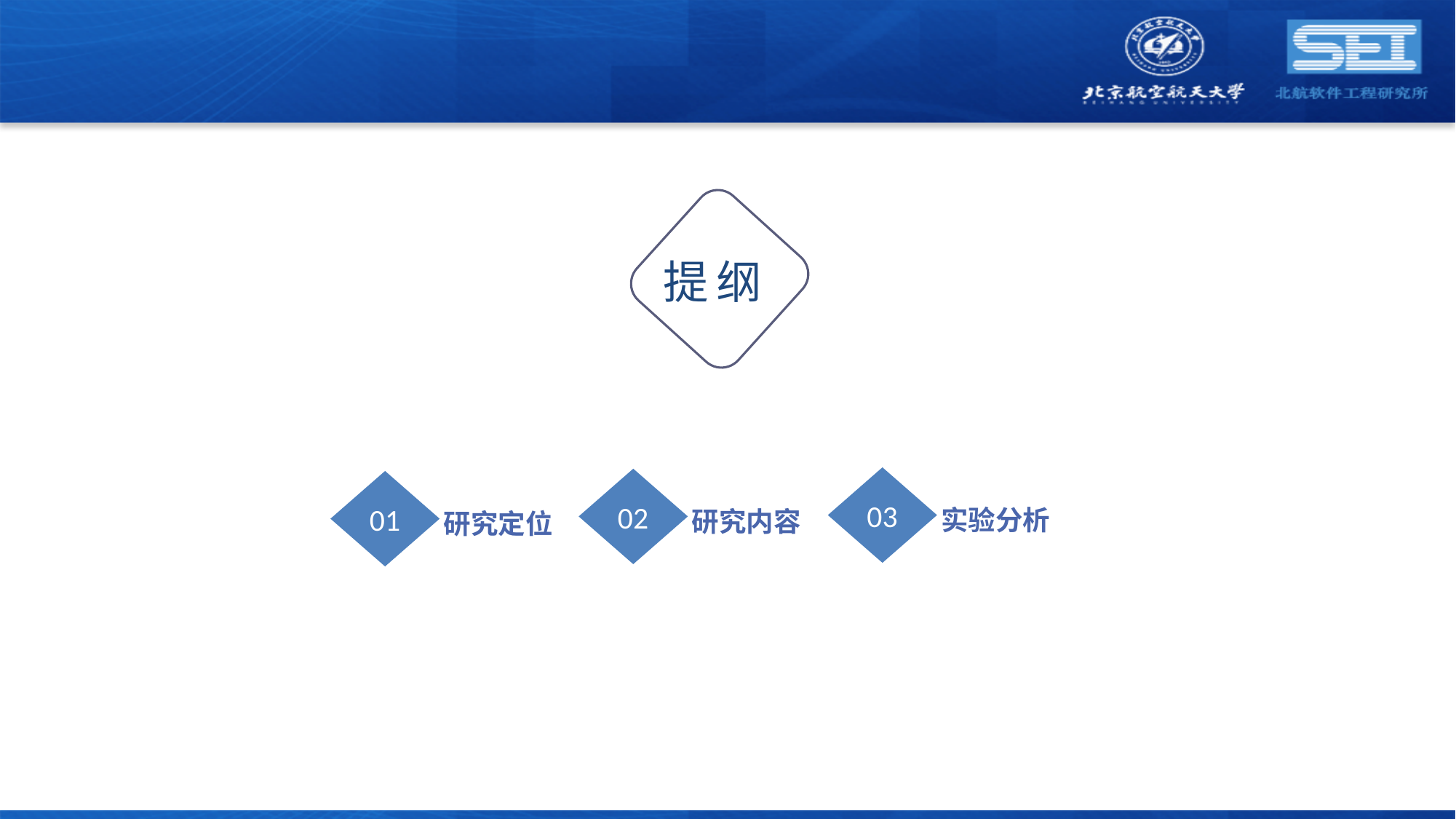

提 纲

03
02
01

实验分析
研究内容
研究定位